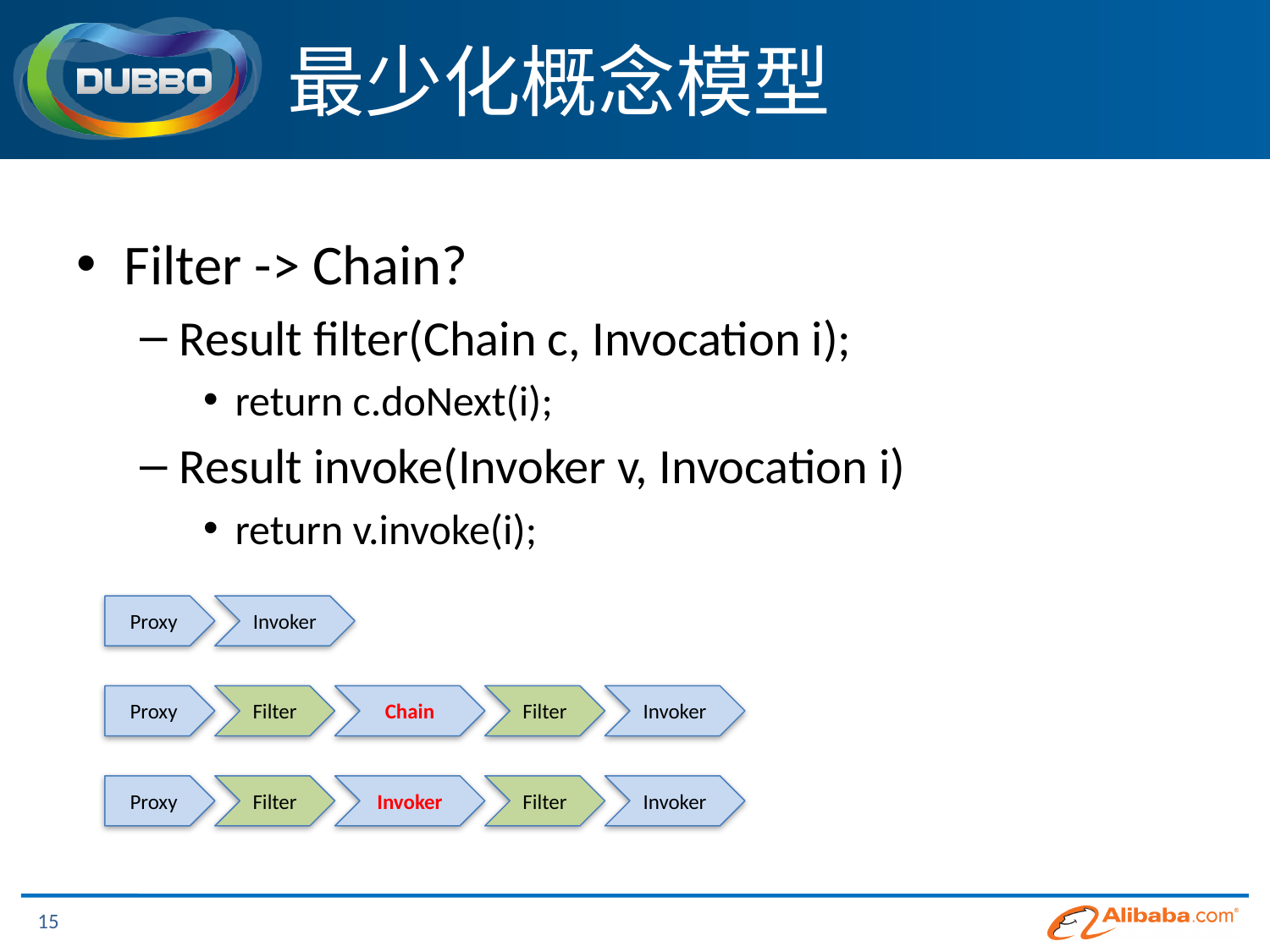

# 最少化概念模型
Filter -> Chain?
Result filter(Chain c, Invocation i);
return c.doNext(i);
Result invoke(Invoker v, Invocation i)
return v.invoke(i);
Proxy
Invoker
Proxy
Filter
Chain
Filter
Invoker
Proxy
Filter
Invoker
Filter
Invoker
15